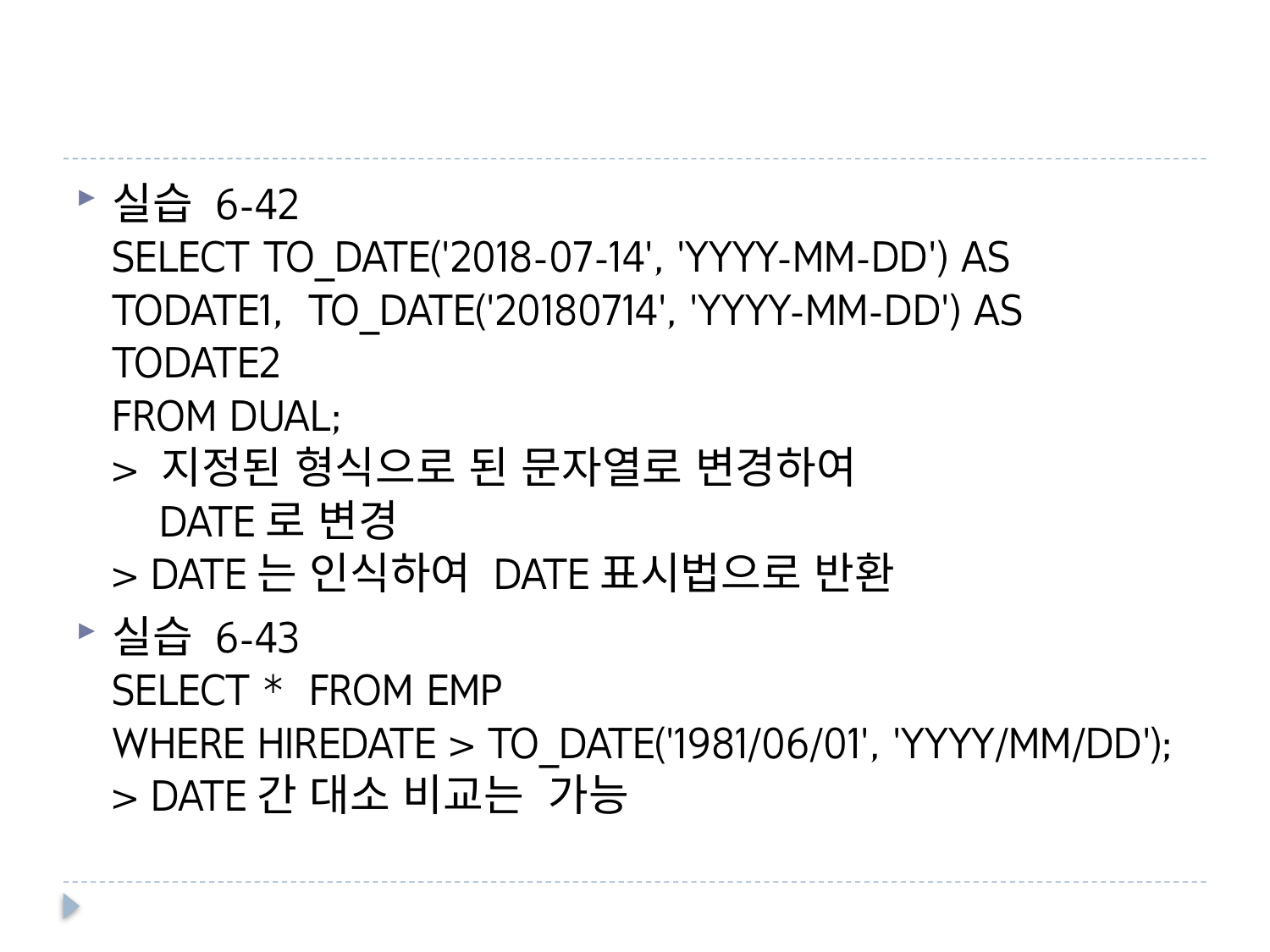

#
실습 6-42
SELECT TO_DATE('2018-07-14', 'YYYY-MM-DD') AS TODATE1,  TO_DATE('20180714', 'YYYY-MM-DD') AS TODATE2
FROM DUAL;
> 지정된 형식으로 된 문자열로 변경하여
   DATE로 변경
> DATE는 인식하여 DATE표시법으로 반환
실습 6-43
SELECT *  FROM EMP
WHERE HIREDATE > TO_DATE('1981/06/01', 'YYYY/MM/DD');
> DATE간 대소 비교는  가능